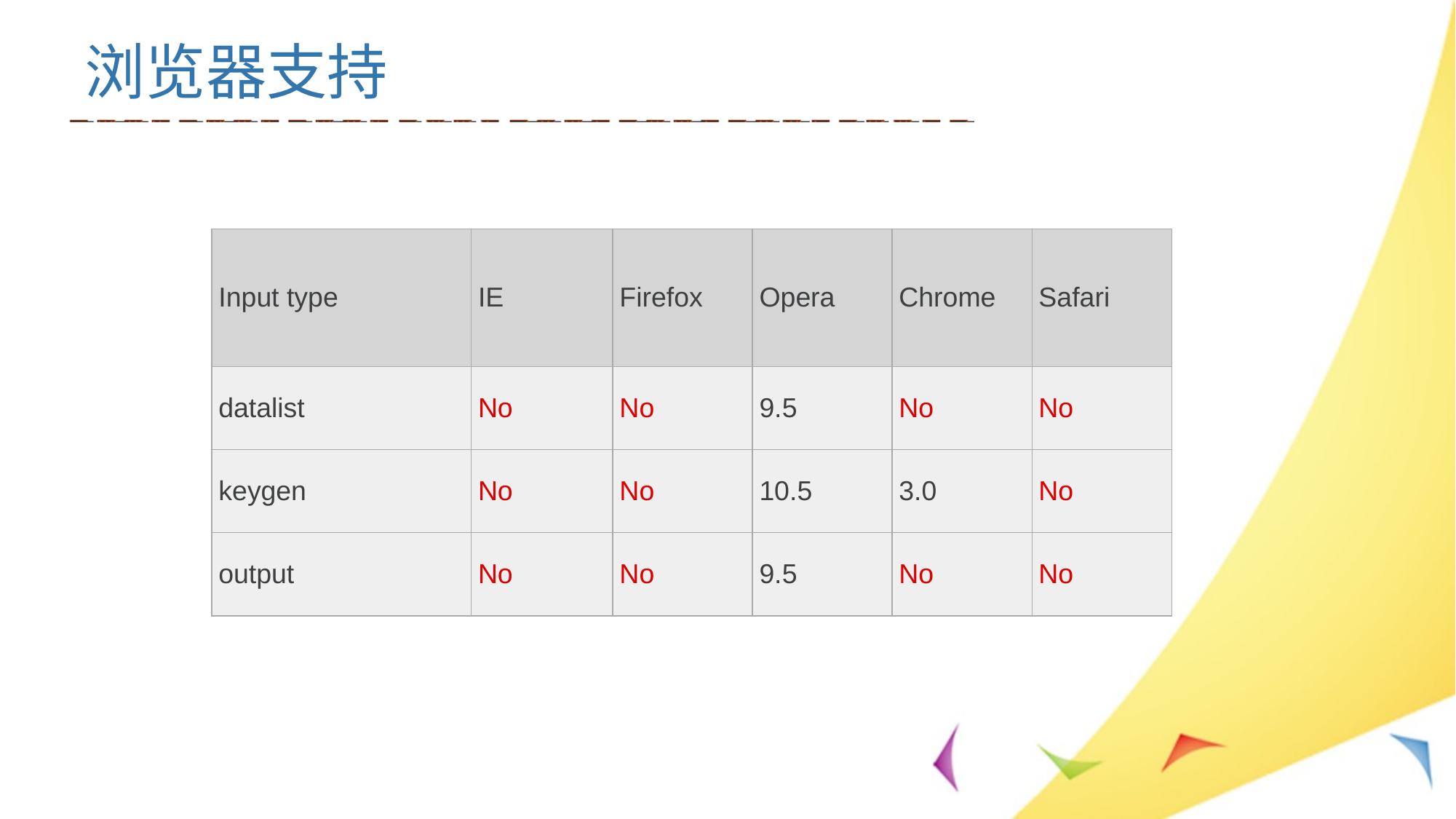

浏览器支持
| Input type | IE | Firefox | Opera | Chrome | Safari |
| --- | --- | --- | --- | --- | --- |
| datalist | No | No | 9.5 | No | No |
| keygen | No | No | 10.5 | 3.0 | No |
| output | No | No | 9.5 | No | No |